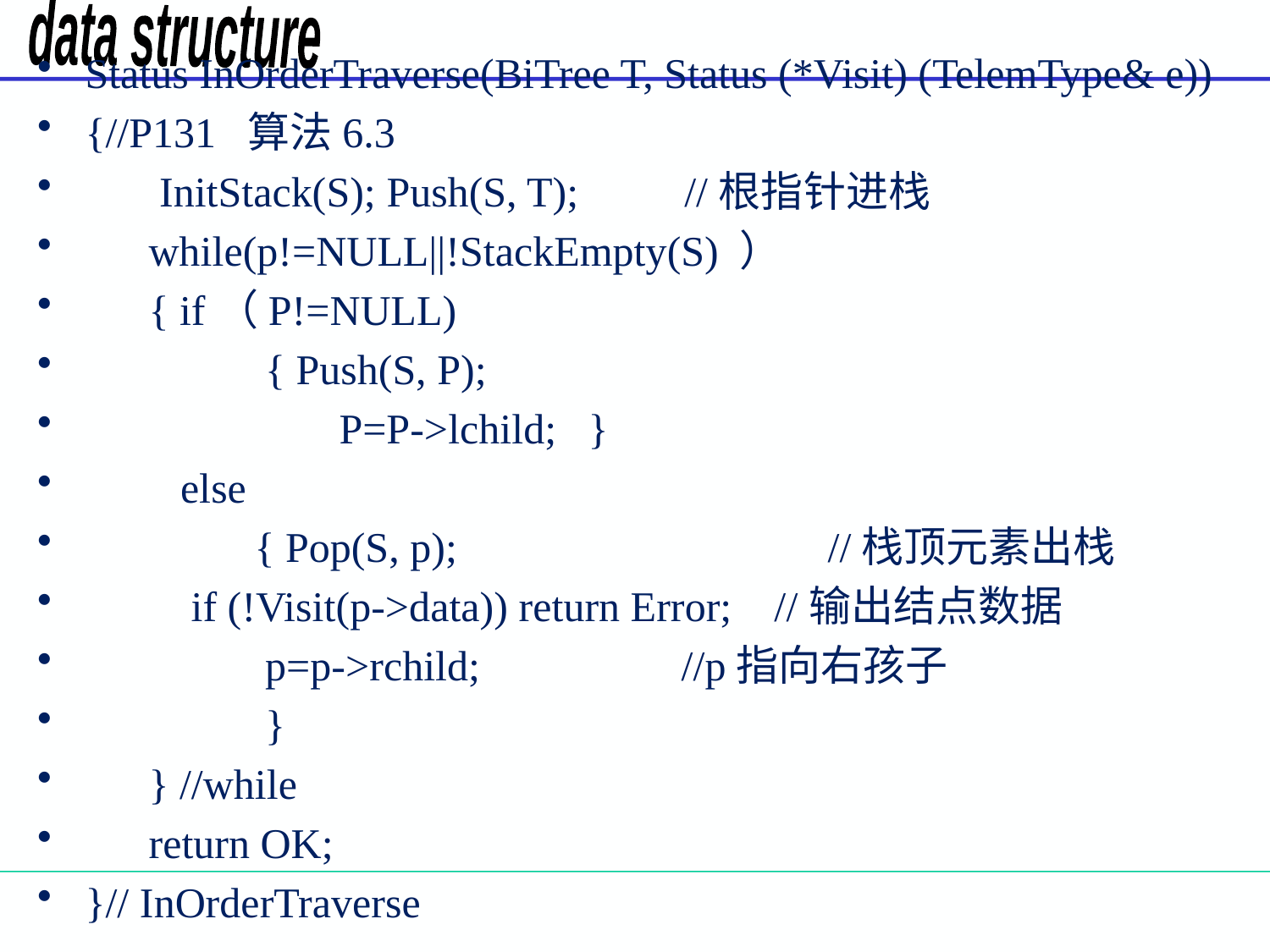

Status InOrderTraverse(BiTree T, Status (*Visit) (TelemType& e))
{//P131  算法6.3
       InitStack(S); Push(S, T);          //根指针进栈
      while(p!=NULL||!StackEmpty(S) ）
      { if（P!=NULL)
                 { Push(S, P);
                        P=P->lchild;   }
         else
	    { Pop(S, p);                                   //栈顶元素出栈
          if (!Visit(p->data)) return Error;    //输出结点数据
	     p=p->rchild;                   //p指向右孩子
	     }
      } //while
      return OK;
}// InOrderTraverse
#